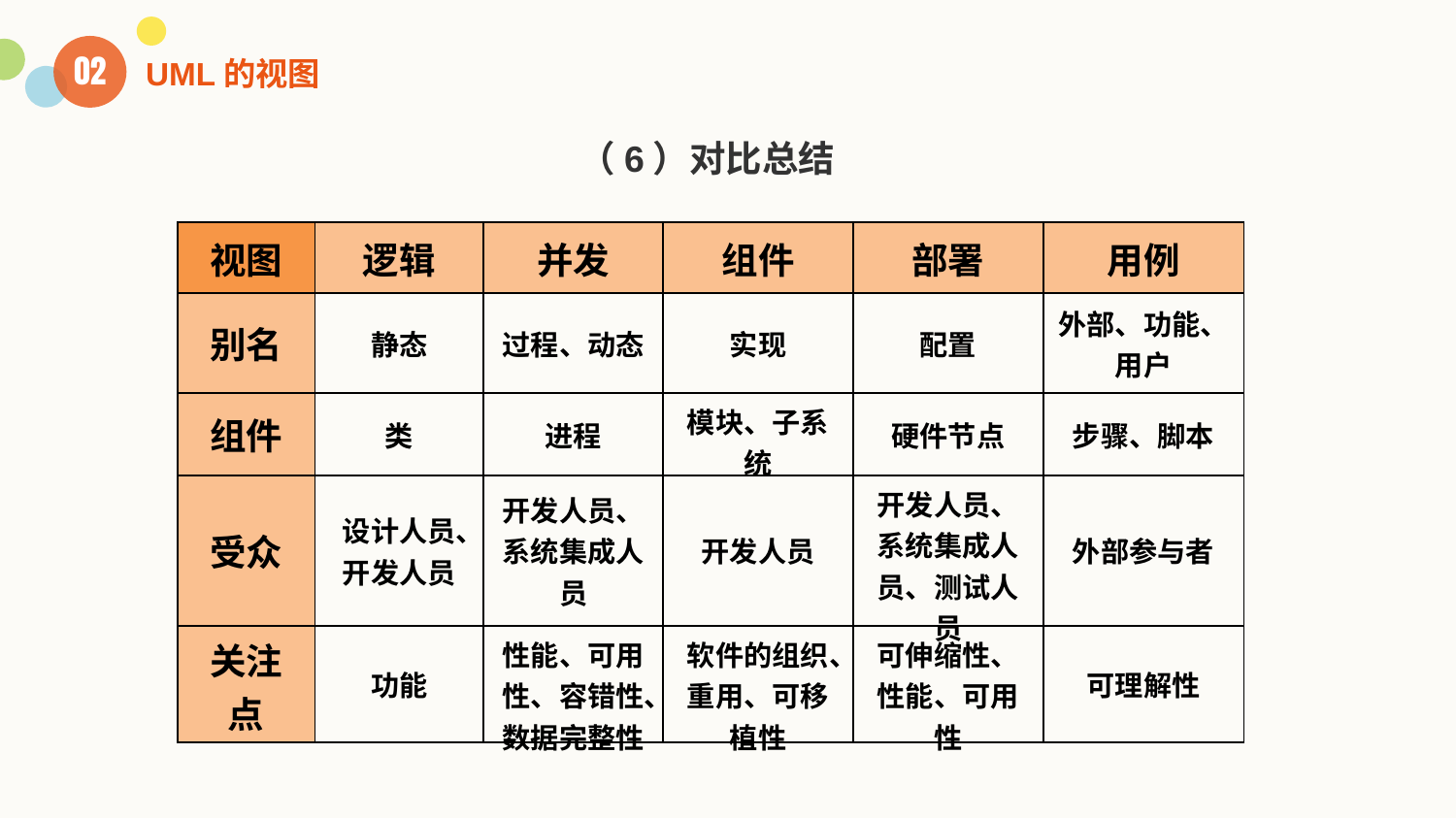

02
UML的视图

（6）对比总结
| 视图 | 逻辑 | 并发 | 组件 | 部署 | 用例 |
| --- | --- | --- | --- | --- | --- |
| 别名 | 静态 | 过程、动态 | 实现 | 配置 | 外部、功能、用户 |
| 组件 | 类 | 进程 | 模块、子系统 | 硬件节点 | 步骤、脚本 |
| 受众 | 设计人员、开发人员 | 开发人员、系统集成人员 | 开发人员 | 开发人员、系统集成人员、测试人员 | 外部参与者 |
| 关注点 | 功能 | 性能、可用性、容错性、数据完整性 | 软件的组织、重用、可移植性 | 可伸缩性、性能、可用性 | 可理解性 |